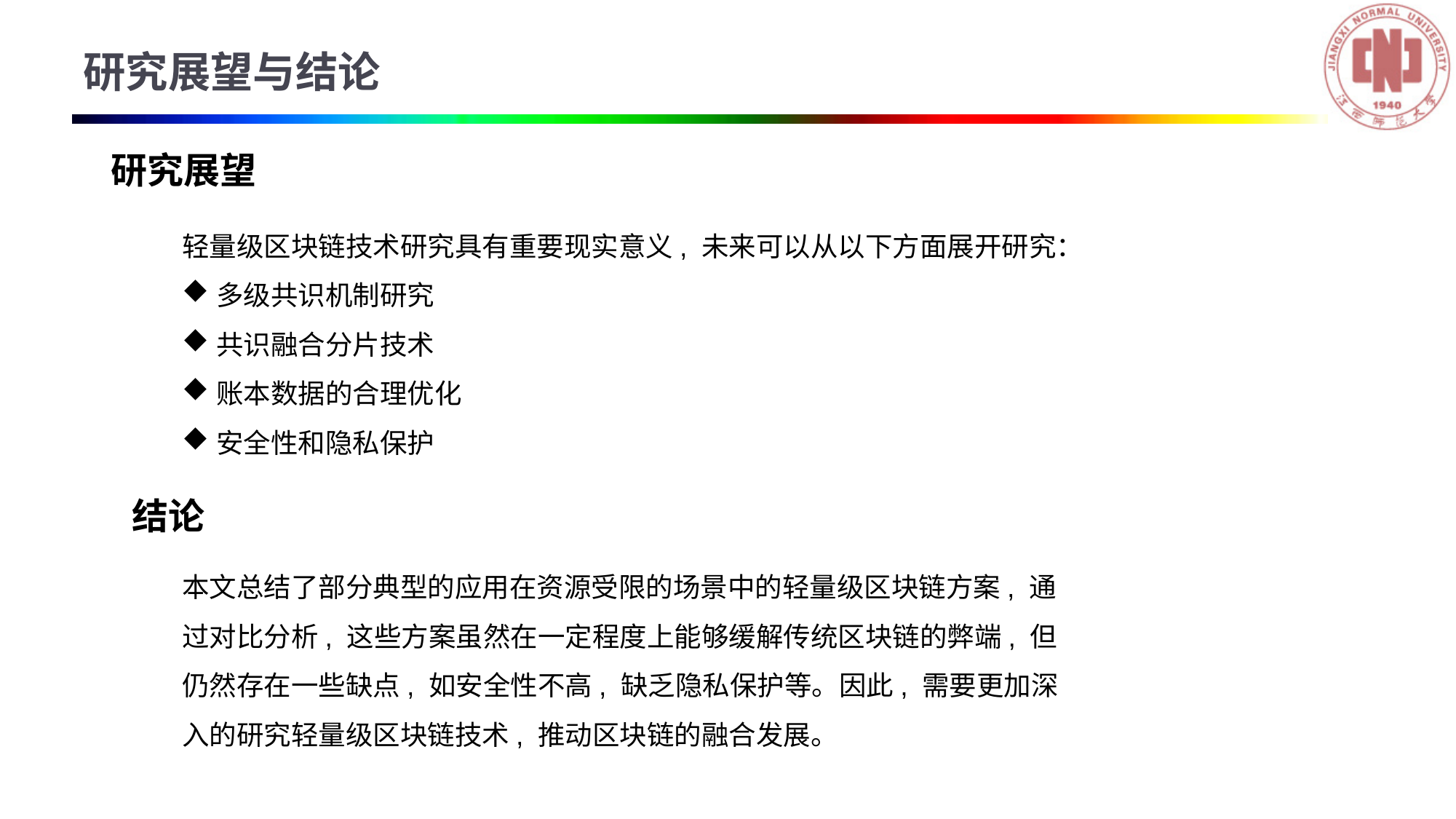

# 研究展望与结论
研究展望
轻量级区块链技术研究具有重要现实意义, 未来可以从以下方面展开研究：
多级共识机制研究
共识融合分片技术
账本数据的合理优化
安全性和隐私保护
结论
本文总结了部分典型的应用在资源受限的场景中的轻量级区块链方案, 通过对比分析, 这些方案虽然在一定程度上能够缓解传统区块链的弊端, 但仍然存在一些缺点, 如安全性不高, 缺乏隐私保护等。因此, 需要更加深入的研究轻量级区块链技术, 推动区块链的融合发展。